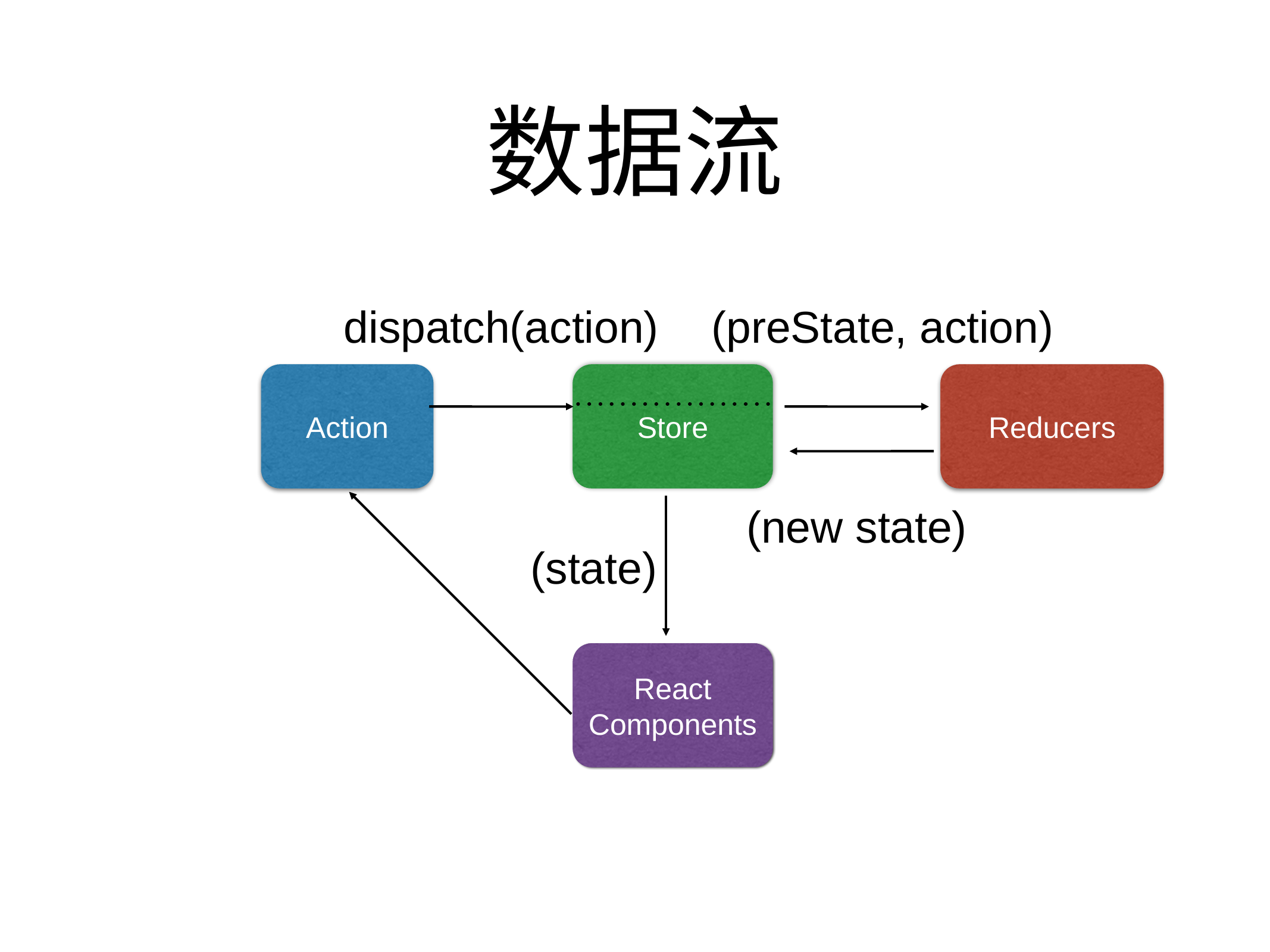

数据流
dispatch(action)
(preState, action)
Action
Store
Reducers

(new state)

(state)
React Components
3